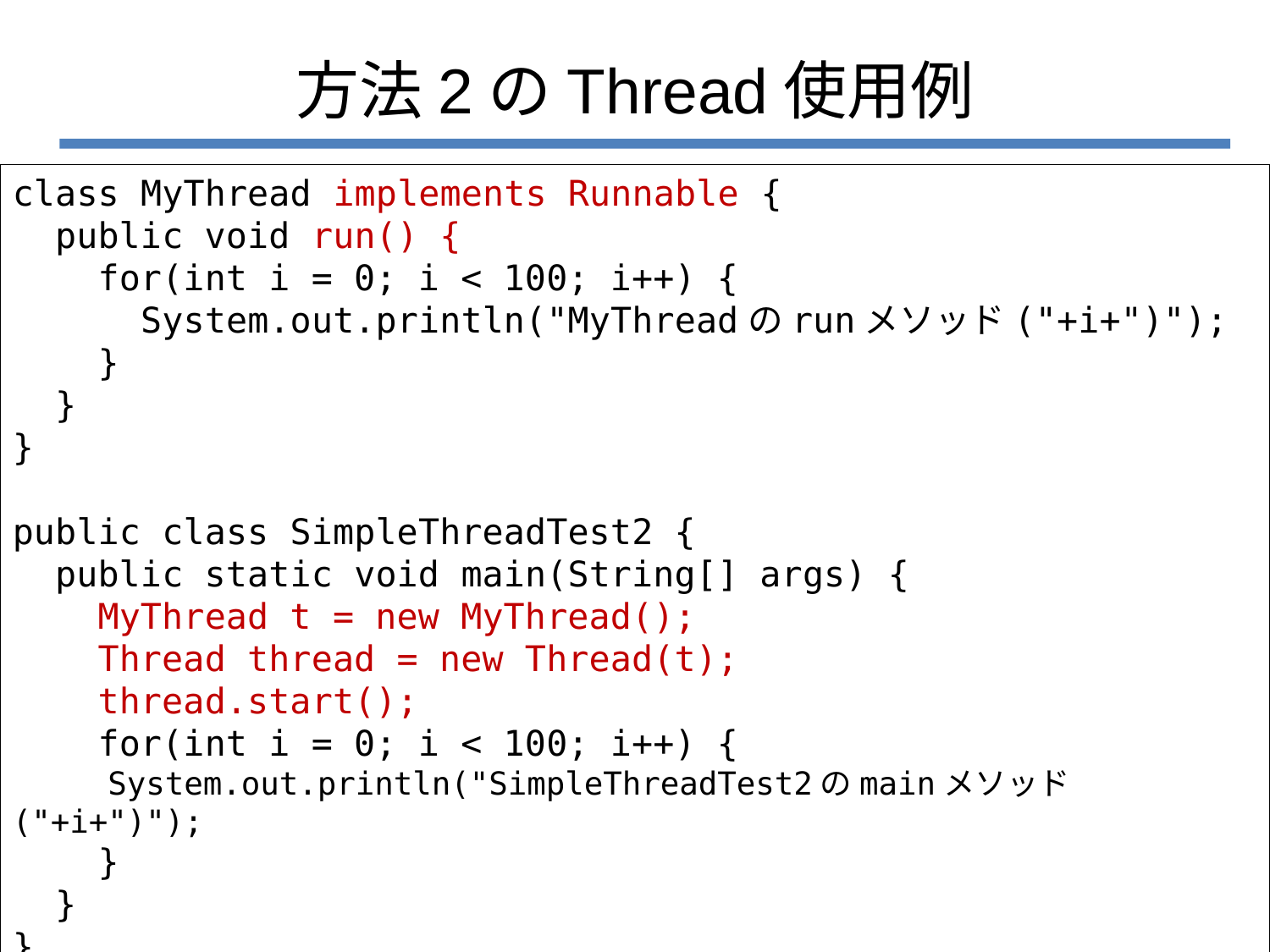

# 方法2のThread使用例
class MyThread implements Runnable {
  public void run() {
    for(int i = 0; i < 100; i++) {
      System.out.println("MyThreadのrunメソッド("+i+")");
    }
  }
}

public class SimpleThreadTest2 {
  public static void main(String[] args) {
    MyThread t = new MyThread();
    Thread thread = new Thread(t);
    thread.start();
    for(int i = 0; i < 100; i++) {
     System.out.println("SimpleThreadTest2のmainメソッド("+i+")");
    }
  }
}